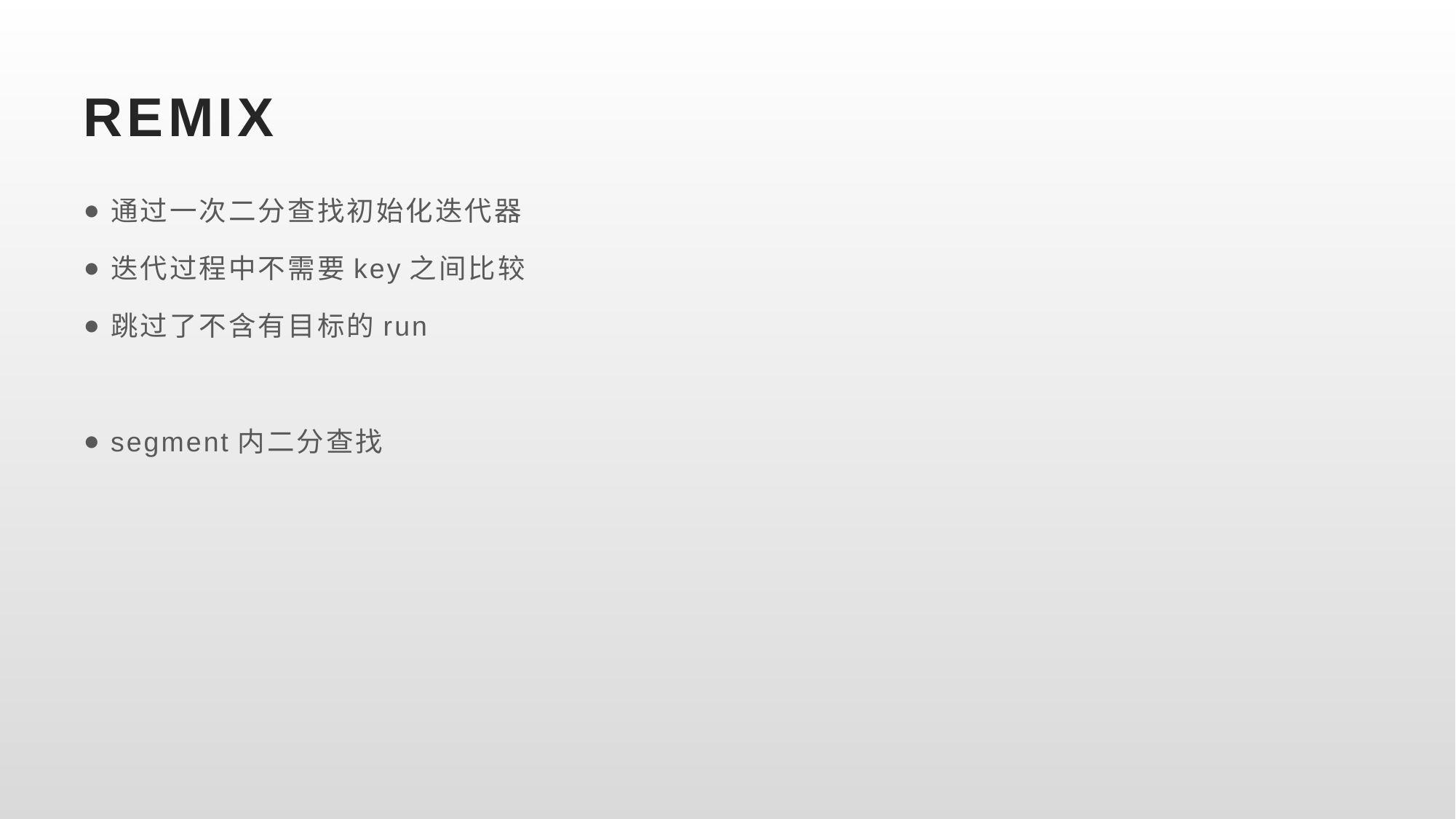

# REMIX
通过一次二分查找初始化迭代器
迭代过程中不需要key之间比较
跳过了不含有目标的run

segment内二分查找